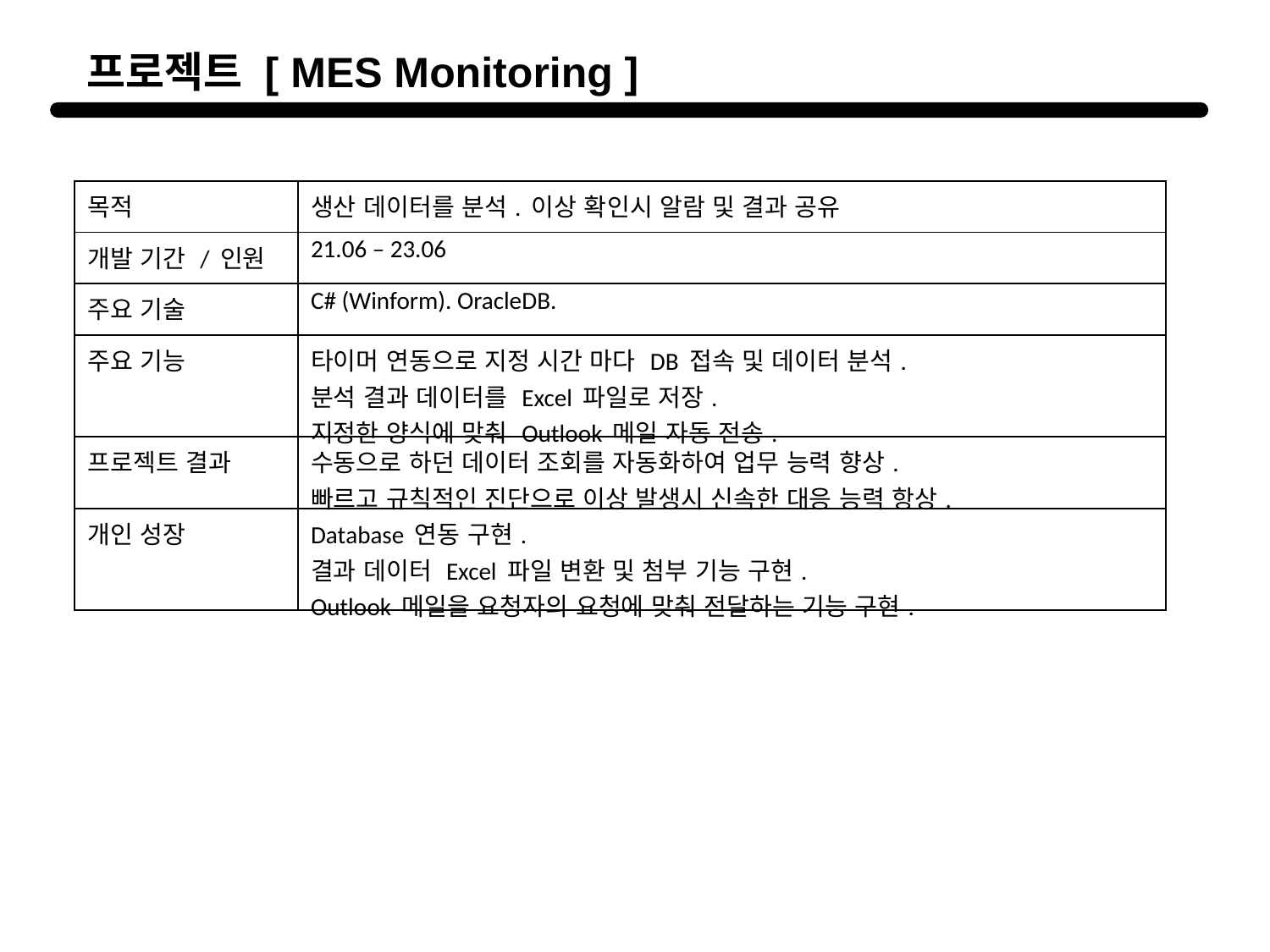

프로젝트 [ MES Monitoring ]

| 목적 | 생산 데이터를 분석. 이상 확인시 알람 및 결과 공유 |
| --- | --- |
| 개발 기간 / 인원 | 21.06 – 23.06 |
| 주요 기술 | C# (Winform). OracleDB. |
| 주요 기능 | 타이머 연동으로 지정 시간 마다 DB 접속 및 데이터 분석. 분석 결과 데이터를 Excel 파일로 저장. 지정한 양식에 맞춰 Outlook 메일 자동 전송. |
| 프로젝트 결과 | 수동으로 하던 데이터 조회를 자동화하여 업무 능력 향상. 빠르고 규칙적인 진단으로 이상 발생시 신속한 대응 능력 항상. |
| 개인 성장 | Database 연동 구현. 결과 데이터 Excel 파일 변환 및 첨부 기능 구현. Outlook 메일을 요청자의 요청에 맞춰 전달하는 기능 구현. |